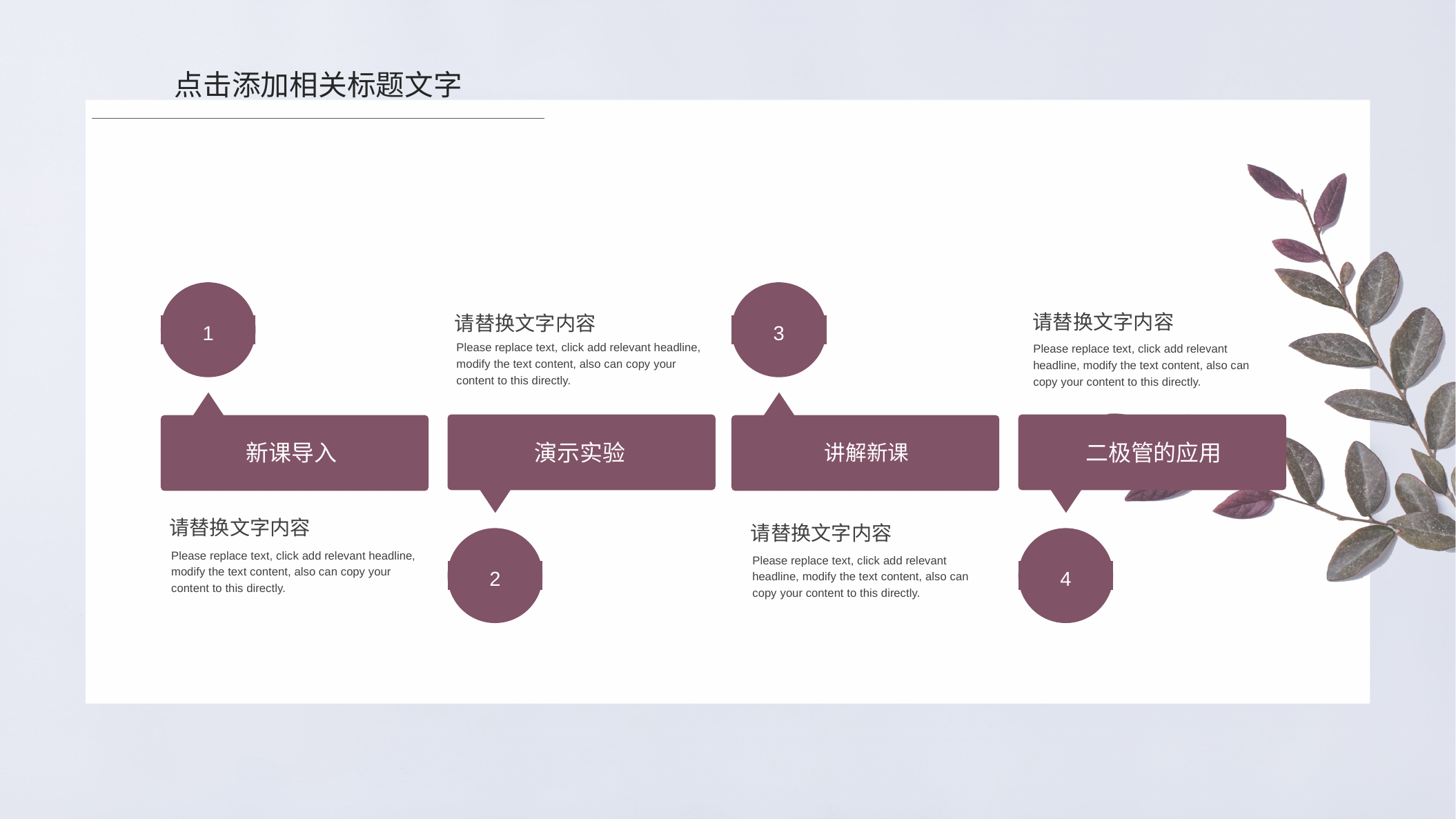

点击添加相关标题文字

1

3
请替换文字内容
请替换文字内容
Please replace text, click add relevant headline, modify the text content, also can copy your content to this directly.
Please replace text, click add relevant headline, modify the text content, also can copy your content to this directly.

新课导入
演示实验
二极管的应用
讲解新课
请替换文字内容
请替换文字内容

2

4
Please replace text, click add relevant headline, modify the text content, also can copy your content to this directly.
Please replace text, click add relevant headline, modify the text content, also can copy your content to this directly.